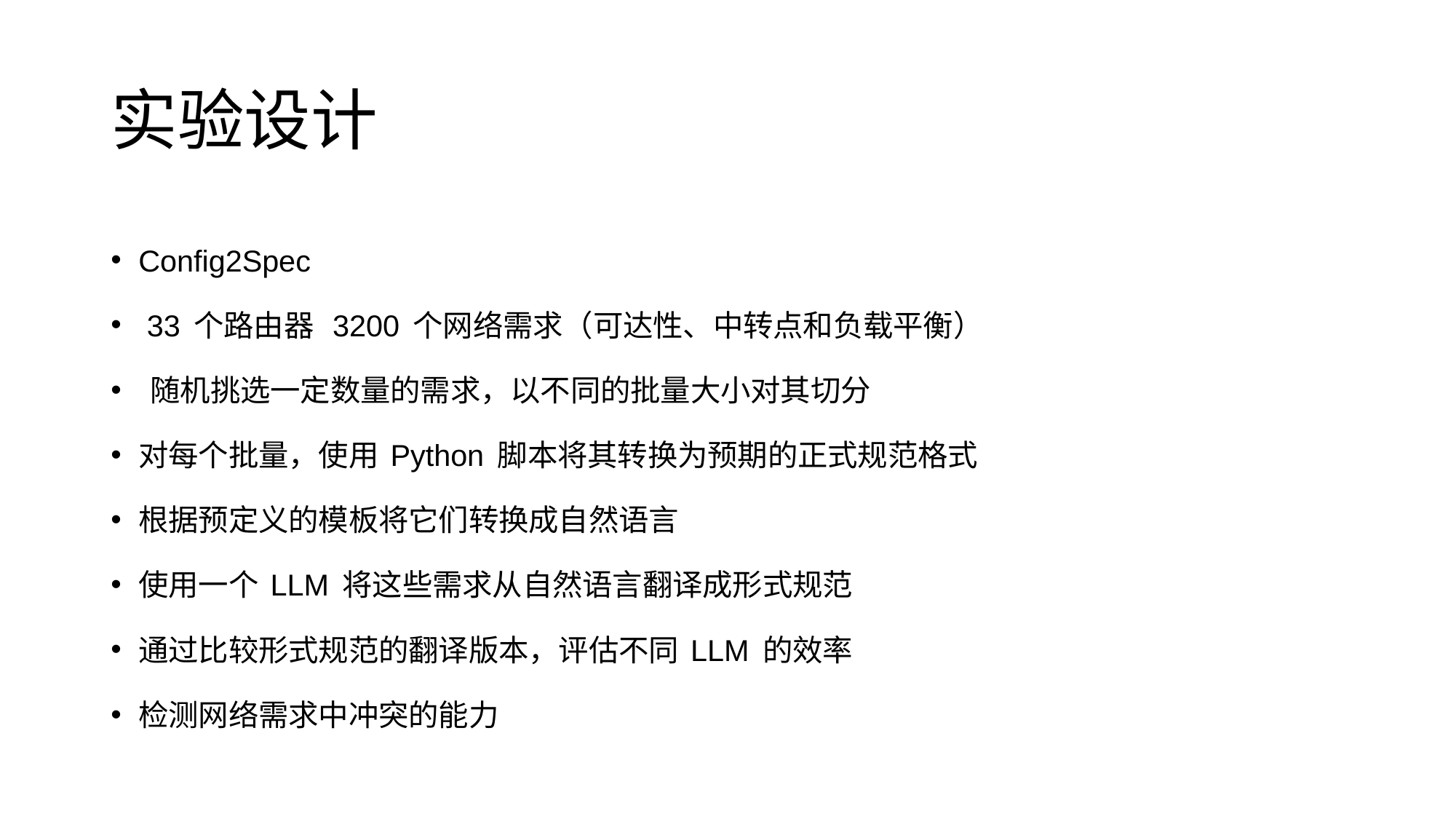

# 实验设计
Config2Spec
 33 个路由器  3200 个网络需求（可达性、中转点和负载平衡）
 随机挑选一定数量的需求，以不同的批量大小对其切分
对每个批量，使用 Python 脚本将其转换为预期的正式规范格式
根据预定义的模板将它们转换成自然语言
使用一个 LLM 将这些需求从自然语言翻译成形式规范
通过比较形式规范的翻译版本，评估不同 LLM 的效率
检测网络需求中冲突的能力